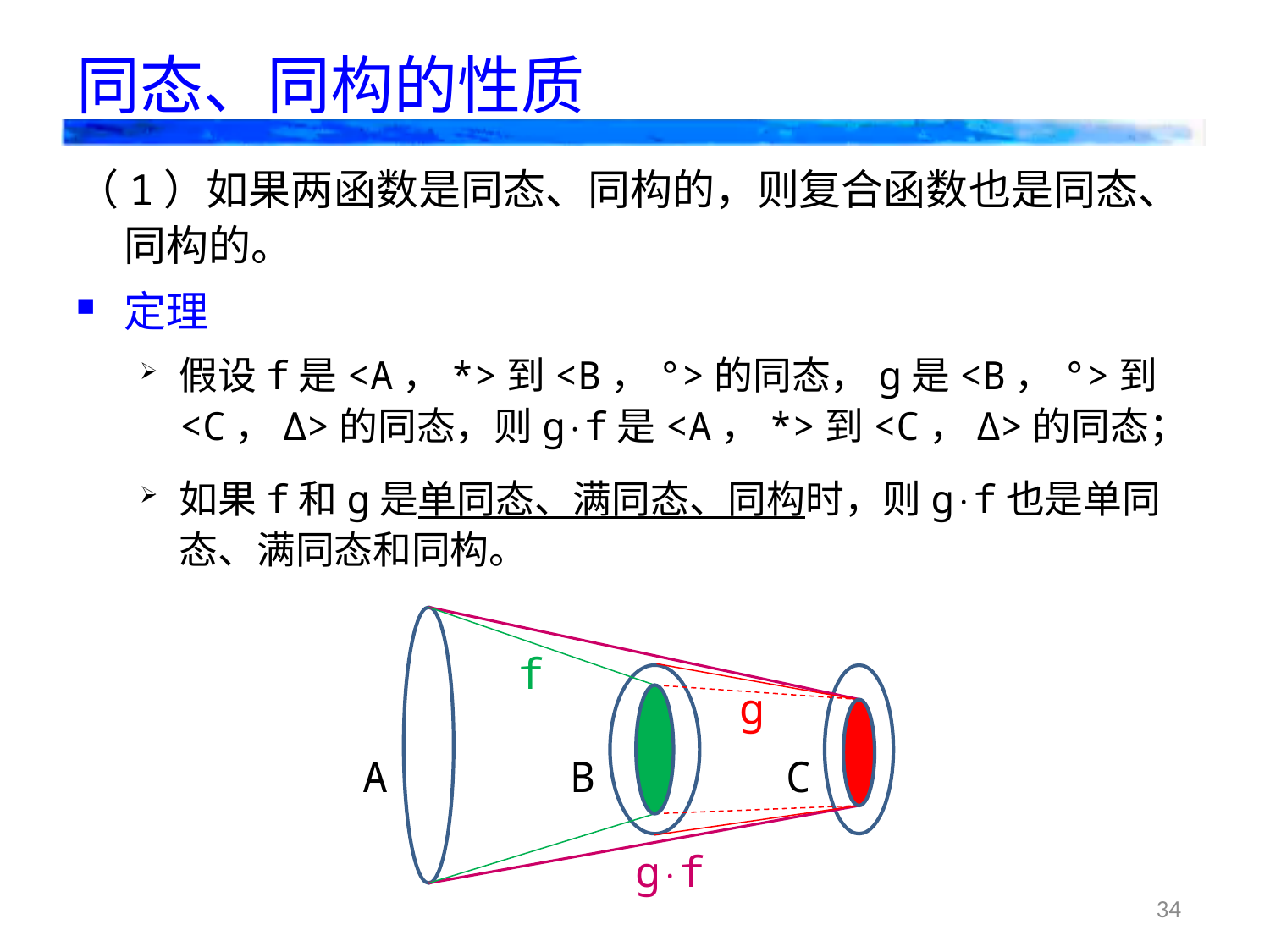

# 同态、同构的性质
（1）如果两函数是同态、同构的，则复合函数也是同态、同构的。
定理
假设f是<A，*>到<B，°>的同态，g是<B，°>到<C，Δ>的同态，则g·f是<A，*>到<C，Δ>的同态；
如果f和g是单同态、满同态、同构时，则g·f也是单同态、满同态和同构。

g·f
f

g
A
B
C
34